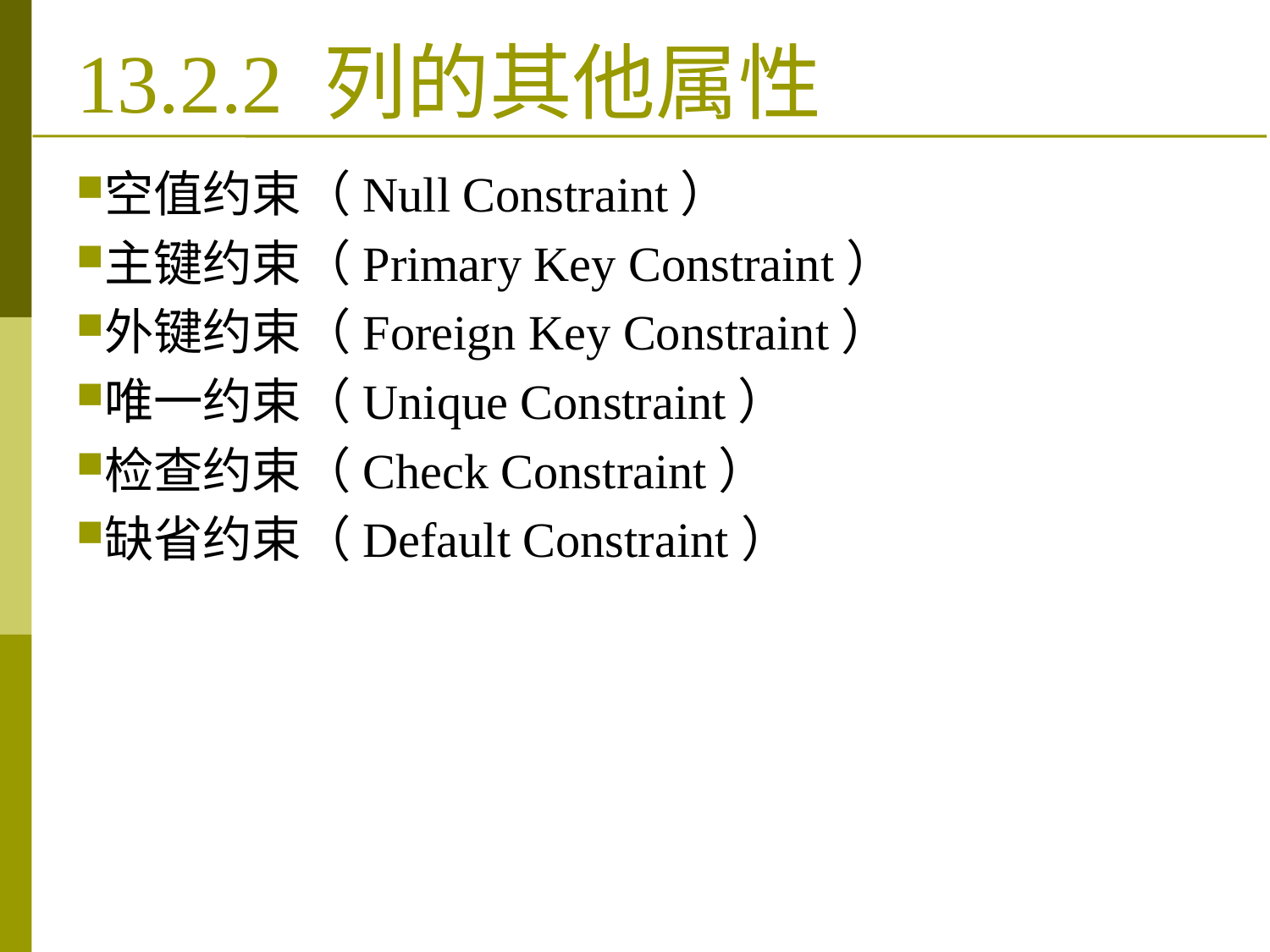

空值约束（Null Constraint）
主键约束（Primary Key Constraint）
外键约束（Foreign Key Constraint）
唯一约束（Unique Constraint）
检查约束（Check Constraint）
缺省约束（Default Constraint）
# 13.2.2 列的其他属性